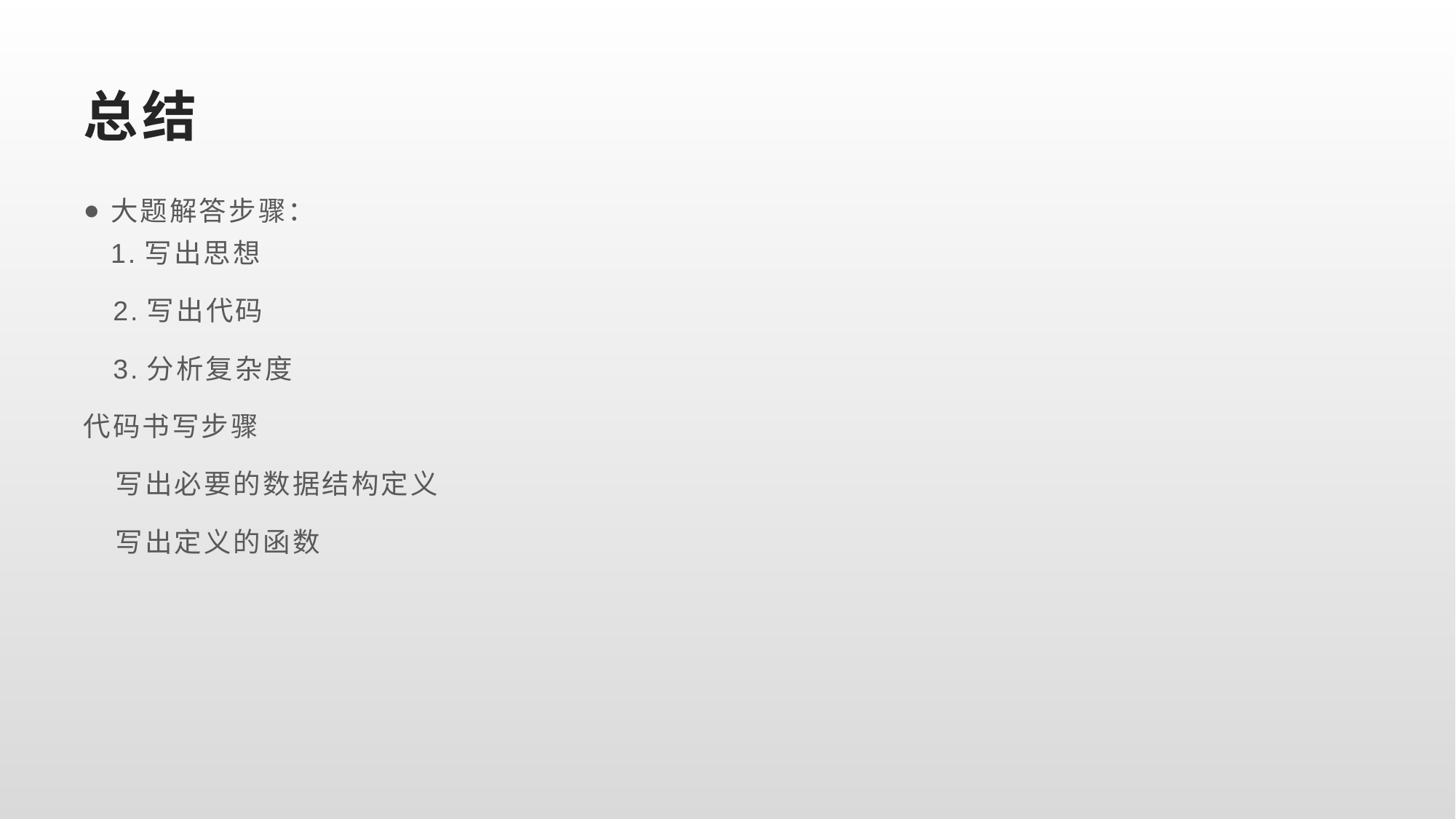

# 总结
大题解答步骤：
1.写出思想
   2.写出代码
   3.分析复杂度
代码书写步骤
   写出必要的数据结构定义
   写出定义的函数